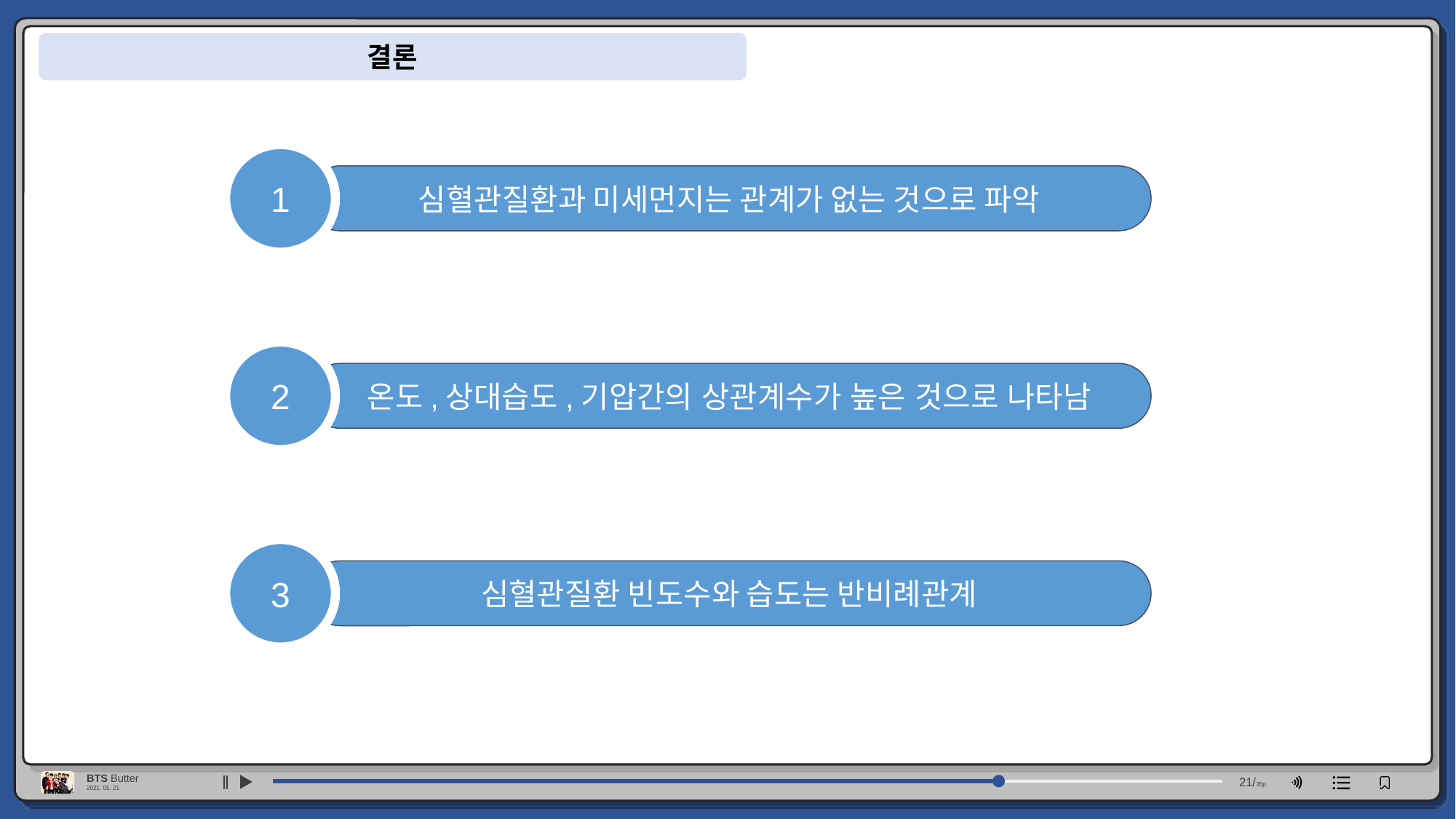

BTS Butter
2021. 05. 21
21/35p

결론
1
심혈관질환과 미세먼지는 관계가 없는 것으로 파악
2
온도,상대습도,기압간의 상관계수가 높은 것으로 나타남
3
심혈관질환 빈도수와 습도는 반비례관계